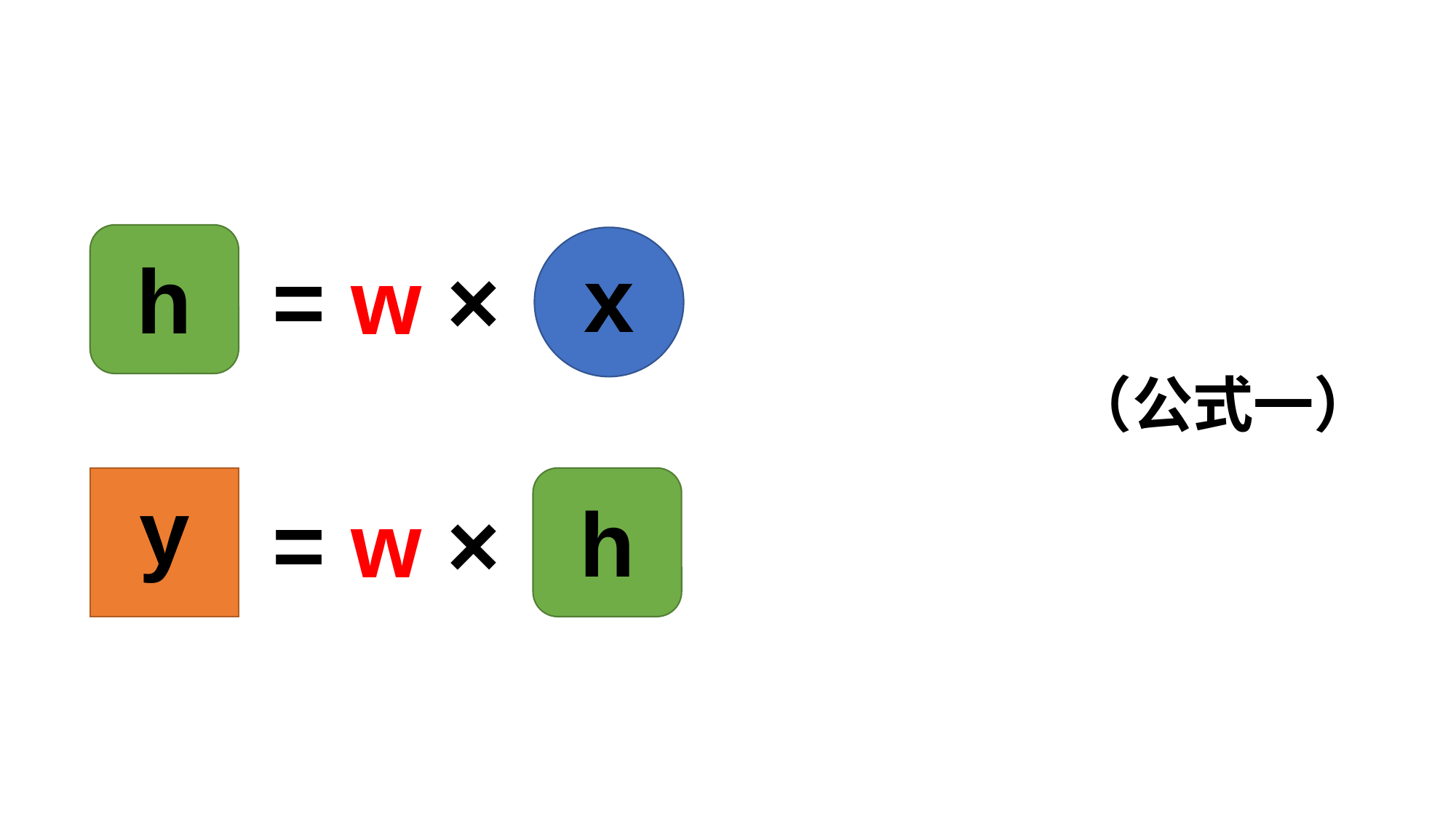

x
h
= w ×
（公式一）
y

h
= w ×